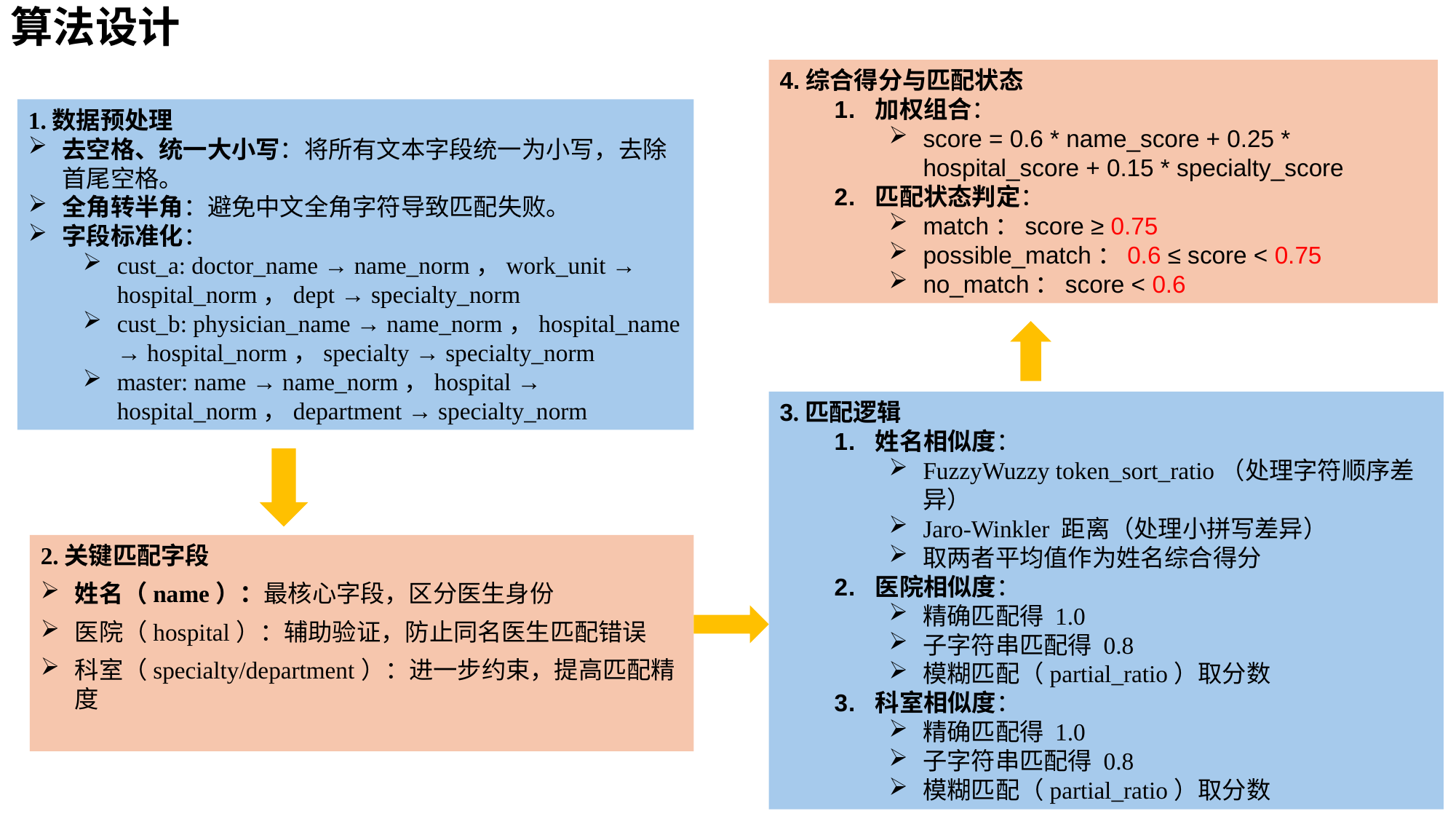

算法设计
4.综合得分与匹配状态
加权组合：
score = 0.6 * name_score + 0.25 * hospital_score + 0.15 * specialty_score
匹配状态判定：
match：score ≥ 0.75
possible_match：0.6 ≤ score < 0.75
no_match：score < 0.6
1.数据预处理
去空格、统一大小写：将所有文本字段统一为小写，去除首尾空格。
全角转半角：避免中文全角字符导致匹配失败。
字段标准化：
cust_a: doctor_name → name_norm，work_unit → hospital_norm，dept → specialty_norm
cust_b: physician_name → name_norm，hospital_name → hospital_norm，specialty → specialty_norm
master: name → name_norm，hospital → hospital_norm，department → specialty_norm

3.匹配逻辑
姓名相似度：
FuzzyWuzzy token_sort_ratio（处理字符顺序差异）
Jaro-Winkler 距离（处理小拼写差异）
取两者平均值作为姓名综合得分
医院相似度：
精确匹配得 1.0
子字符串匹配得 0.8
模糊匹配（partial_ratio）取分数
科室相似度：
精确匹配得 1.0
子字符串匹配得 0.8
模糊匹配（partial_ratio）取分数

2.关键匹配字段
姓名（name）：最核心字段，区分医生身份
医院（hospital）：辅助验证，防止同名医生匹配错误
科室（specialty/department）：进一步约束，提高匹配精度